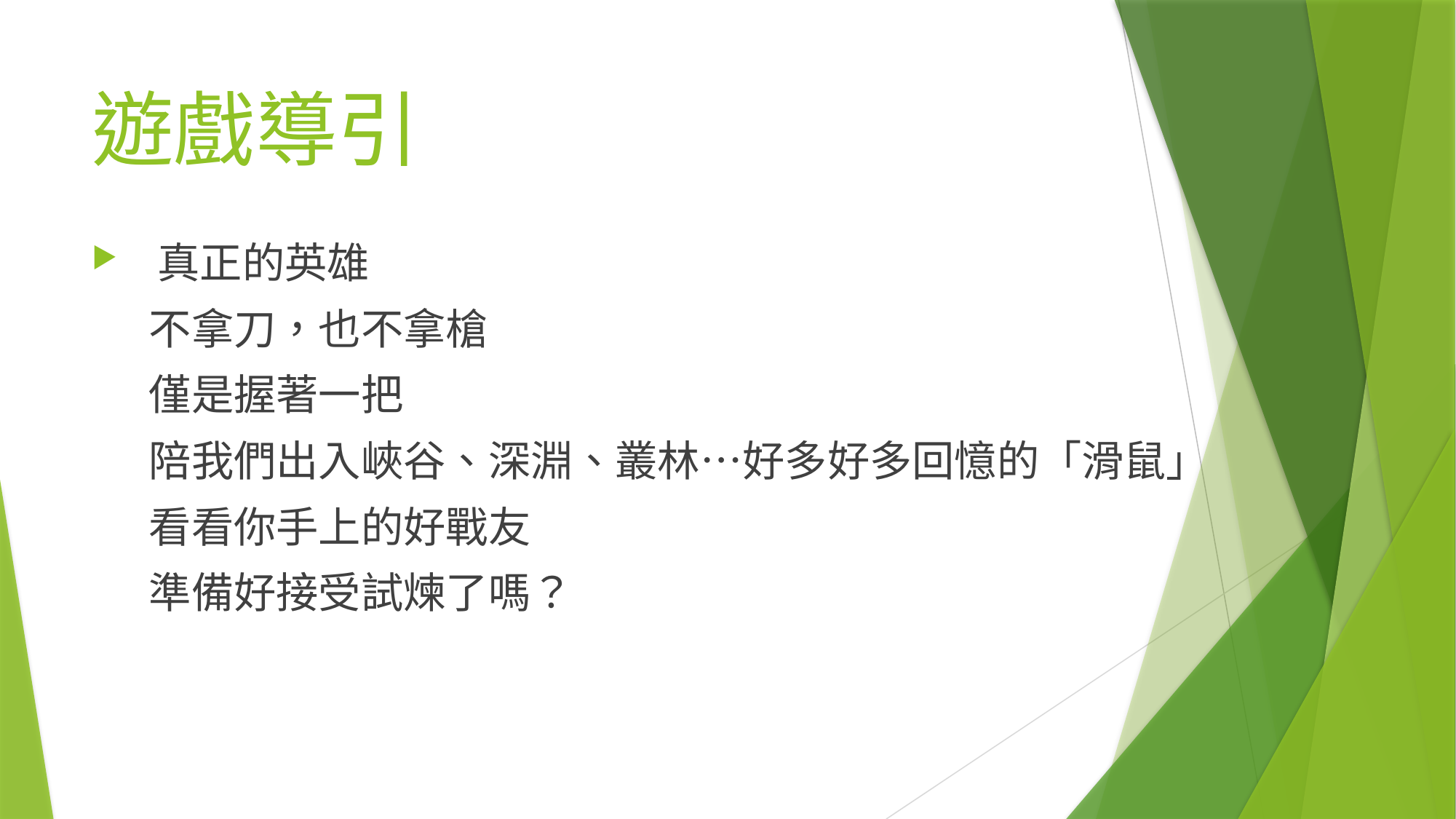

# 遊戲導引
  真正的英雄
     不拿刀，也不拿槍
     僅是握著一把
     陪我們出入峽谷、深淵、叢林…好多好多回憶的「滑鼠」
     看看你手上的好戰友
     準備好接受試煉了嗎？